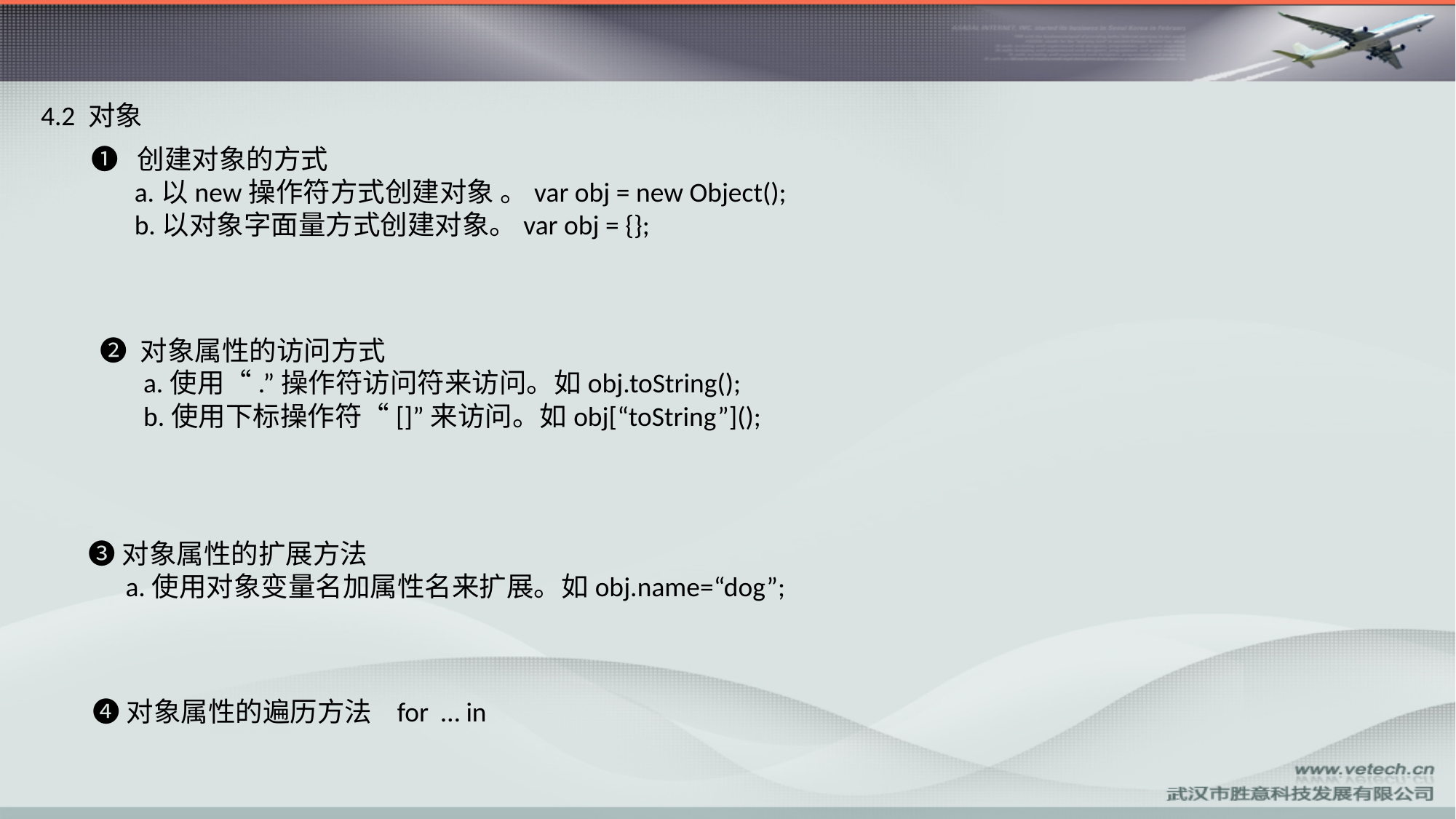

4.2 对象
❶  创建对象的方式
       a.以new操作符方式创建对象 。var obj = new Object();
       b.以对象字面量方式创建对象。var obj = {};
❷ 对象属性的访问方式
       a.使用“.”操作符访问符来访问。如obj.toString();
       b.使用下标操作符“[]”来访问。如obj[“toString”]();
❸对象属性的扩展方法
      a.使用对象变量名加属性名来扩展。如obj.name=“dog”;
❹对象属性的遍历方法   for  … in